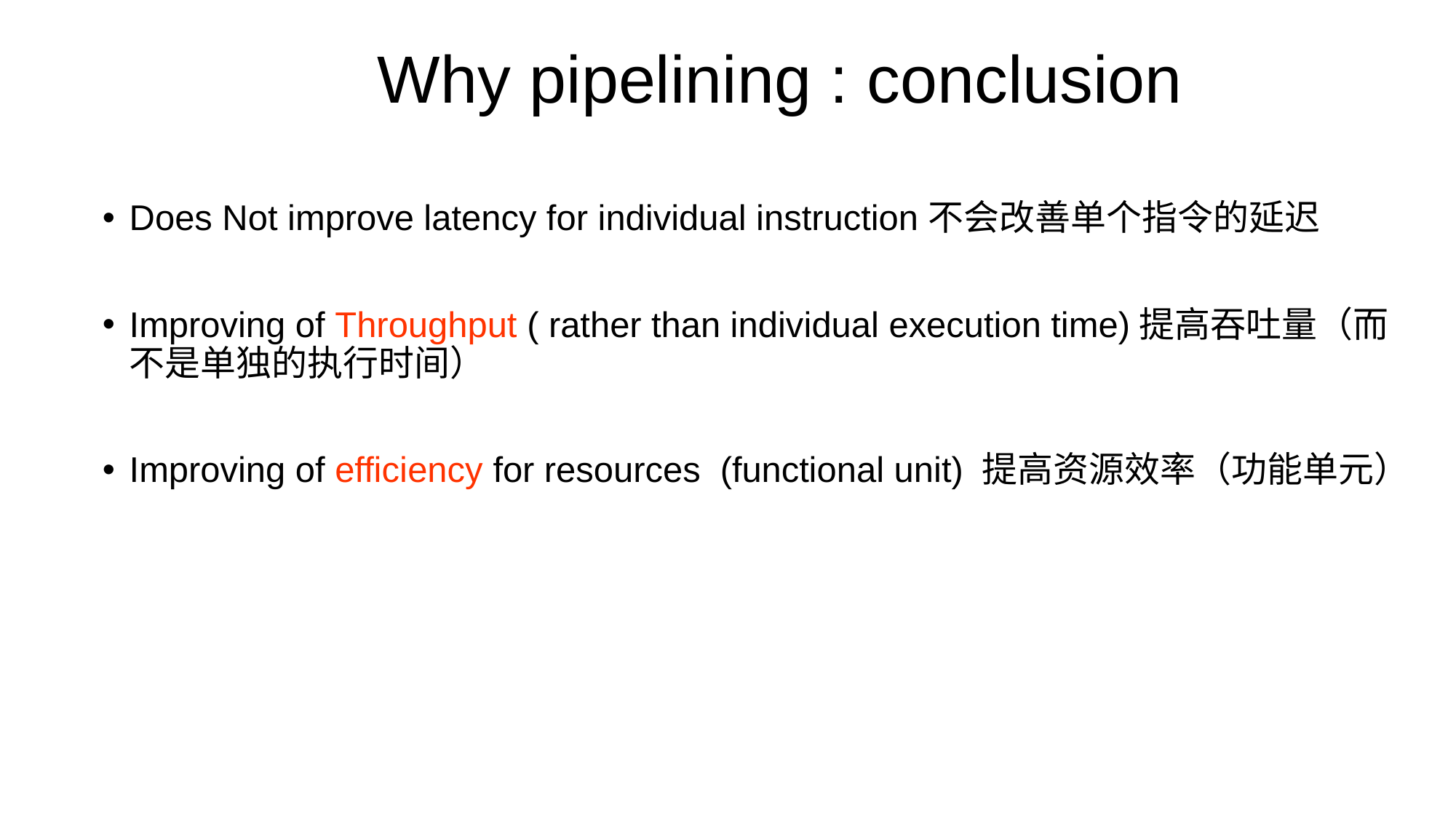

# Why pipelining : conclusion
Does Not improve latency for individual instruction不会改善单个指令的延迟

Improving of Throughput ( rather than individual execution time)提高吞吐量（而不是单独的执行时间）

Improving of efficiency for resources  (functional unit) 提高资源效率（功能单元）